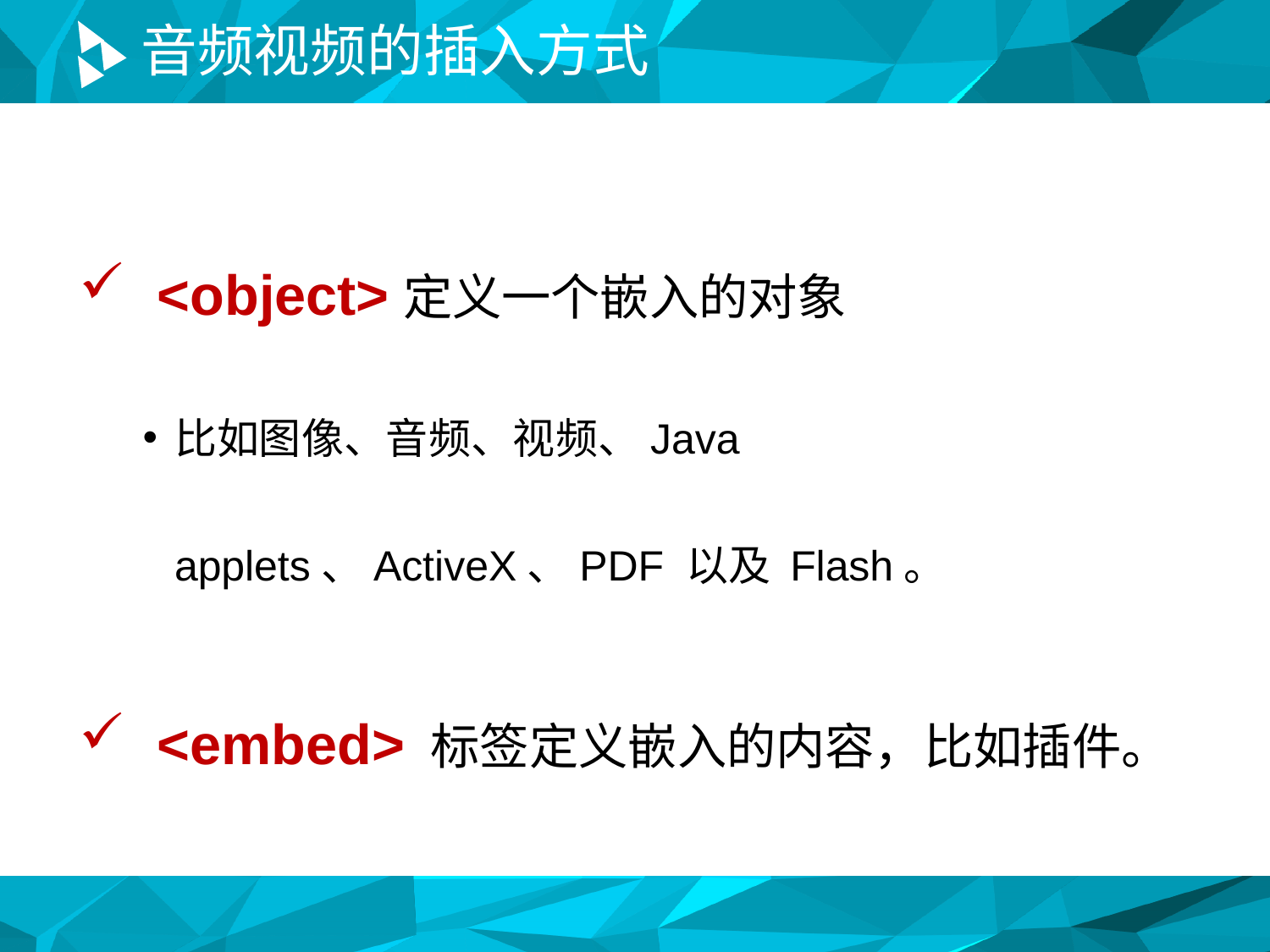

# 音频视频的插入方式
  <object>定义一个嵌入的对象
比如图像、音频、视频、Java applets、ActiveX、PDF 以及 Flash。
  <embed> 标签定义嵌入的内容，比如插件。